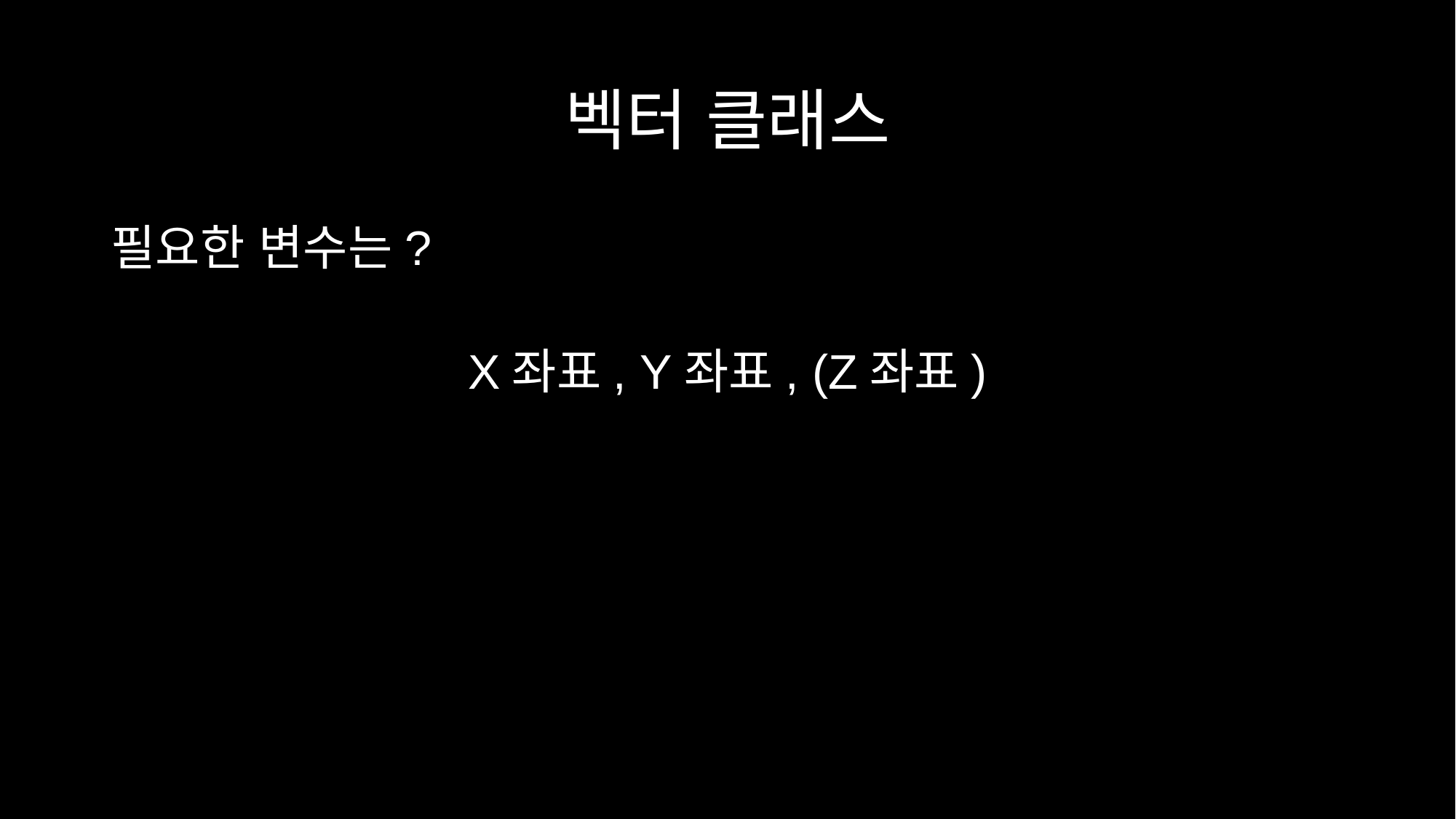

# 벡터 클래스
필요한 변수는?

X좌표, Y좌표, (Z좌표)